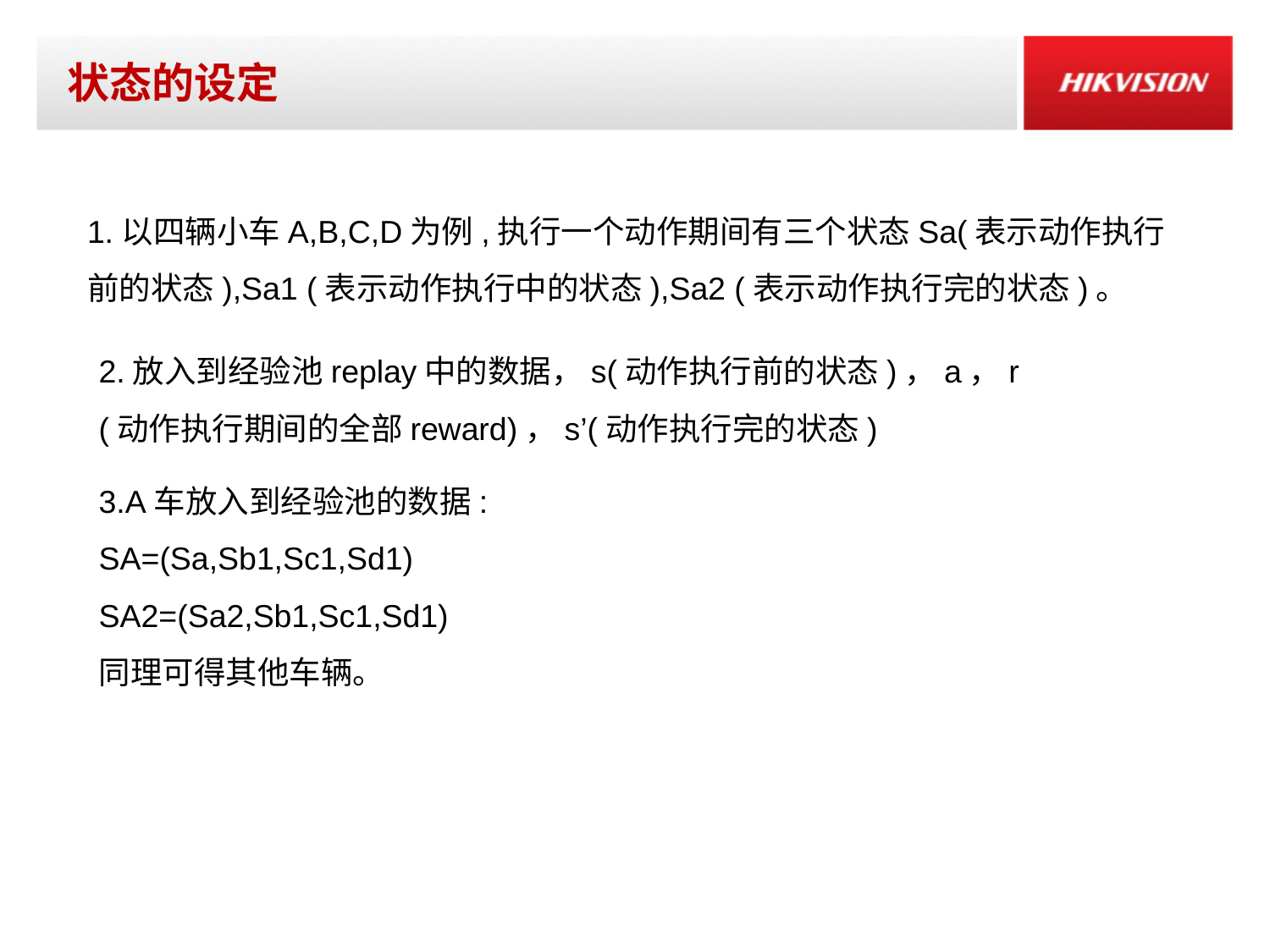

# 状态的设定
1.以四辆小车A,B,C,D为例,执行一个动作期间有三个状态Sa(表示动作执行前的状态),Sa1 (表示动作执行中的状态),Sa2 (表示动作执行完的状态)。
2.放入到经验池replay中的数据，s(动作执行前的状态)，a，r (动作执行期间的全部reward)，s’(动作执行完的状态)
3.A车放入到经验池的数据:
SA=(Sa,Sb1,Sc1,Sd1)
SA2=(Sa2,Sb1,Sc1,Sd1)
同理可得其他车辆。